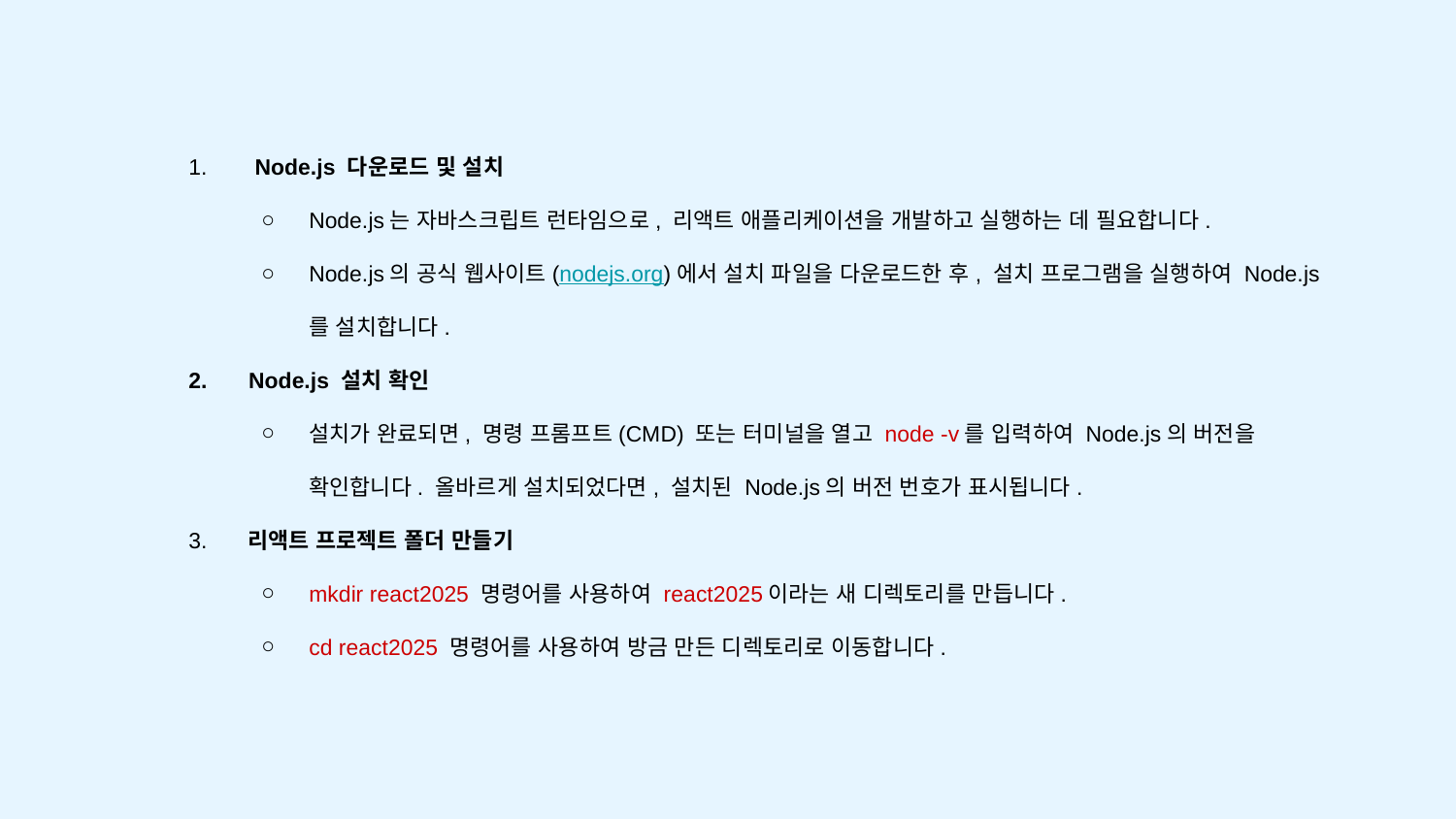

Node.js 다운로드 및 설치
Node.js는 자바스크립트 런타임으로, 리액트 애플리케이션을 개발하고 실행하는 데 필요합니다.
Node.js의 공식 웹사이트(nodejs.org)에서 설치 파일을 다운로드한 후, 설치 프로그램을 실행하여 Node.js를 설치합니다.
  Node.js 설치 확인
설치가 완료되면, 명령 프롬프트(CMD) 또는 터미널을 열고 node -v를 입력하여 Node.js의 버전을 확인합니다. 올바르게 설치되었다면, 설치된 Node.js의 버전 번호가 표시됩니다.
 리액트 프로젝트 폴더 만들기
mkdir react2025 명령어를 사용하여 react2025이라는 새 디렉토리를 만듭니다.
cd react2025 명령어를 사용하여 방금 만든 디렉토리로 이동합니다.